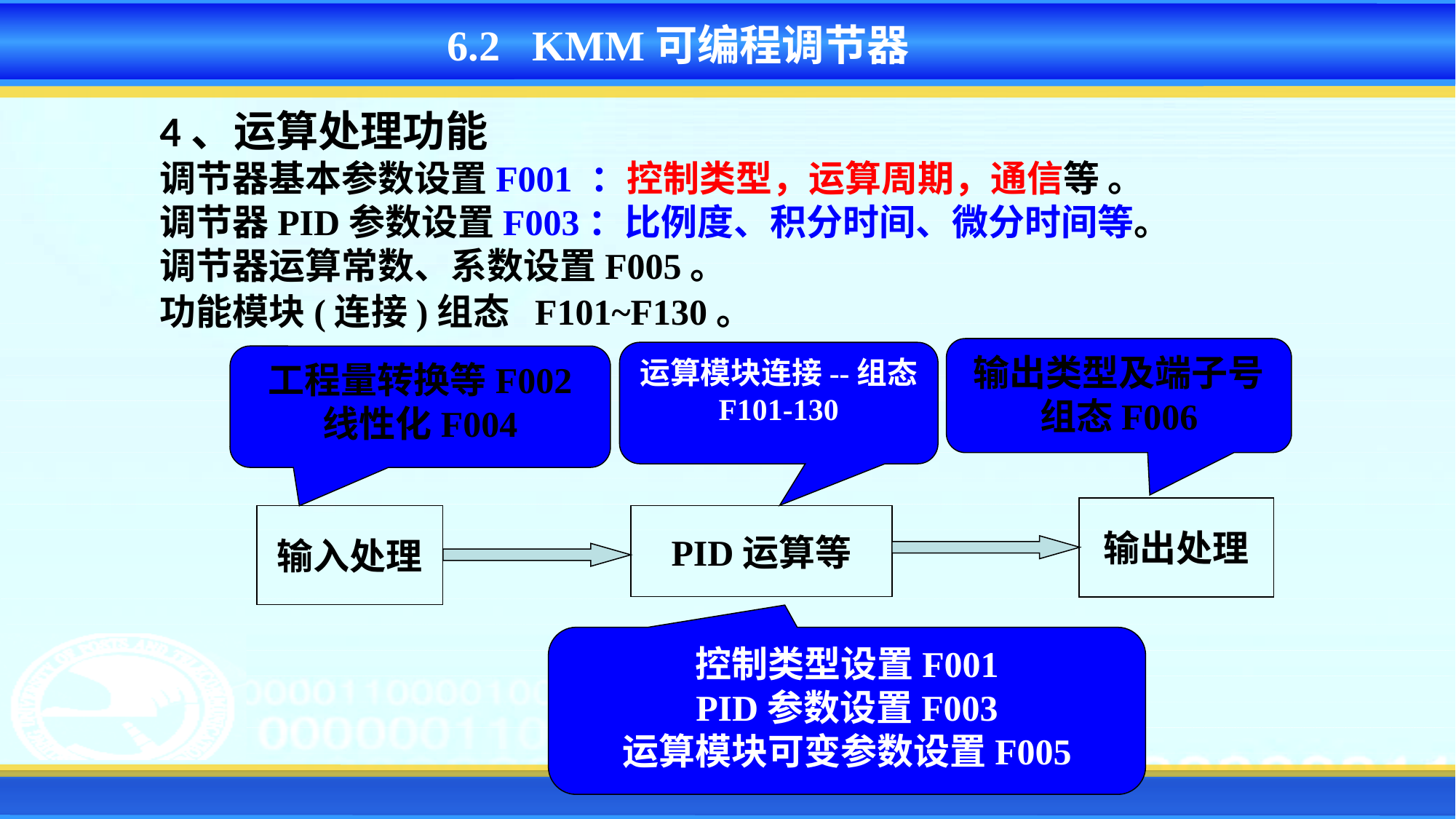

6.2   KMM可编程调节器
4、运算处理功能
调节器基本参数设置F001 ：控制类型，运算周期，通信等 。
调节器PID参数设置F003：比例度、积分时间、微分时间等。
调节器运算常数、系数设置F005。
功能模块(连接)组态  F101~F130。
输出类型及端子号组态F006
运算模块连接--组态
F101-130

工程量转换等F002
线性化F004

输出处理
PID运算等
输入处理

控制类型设置F001
PID参数设置F003
运算模块可变参数设置F005